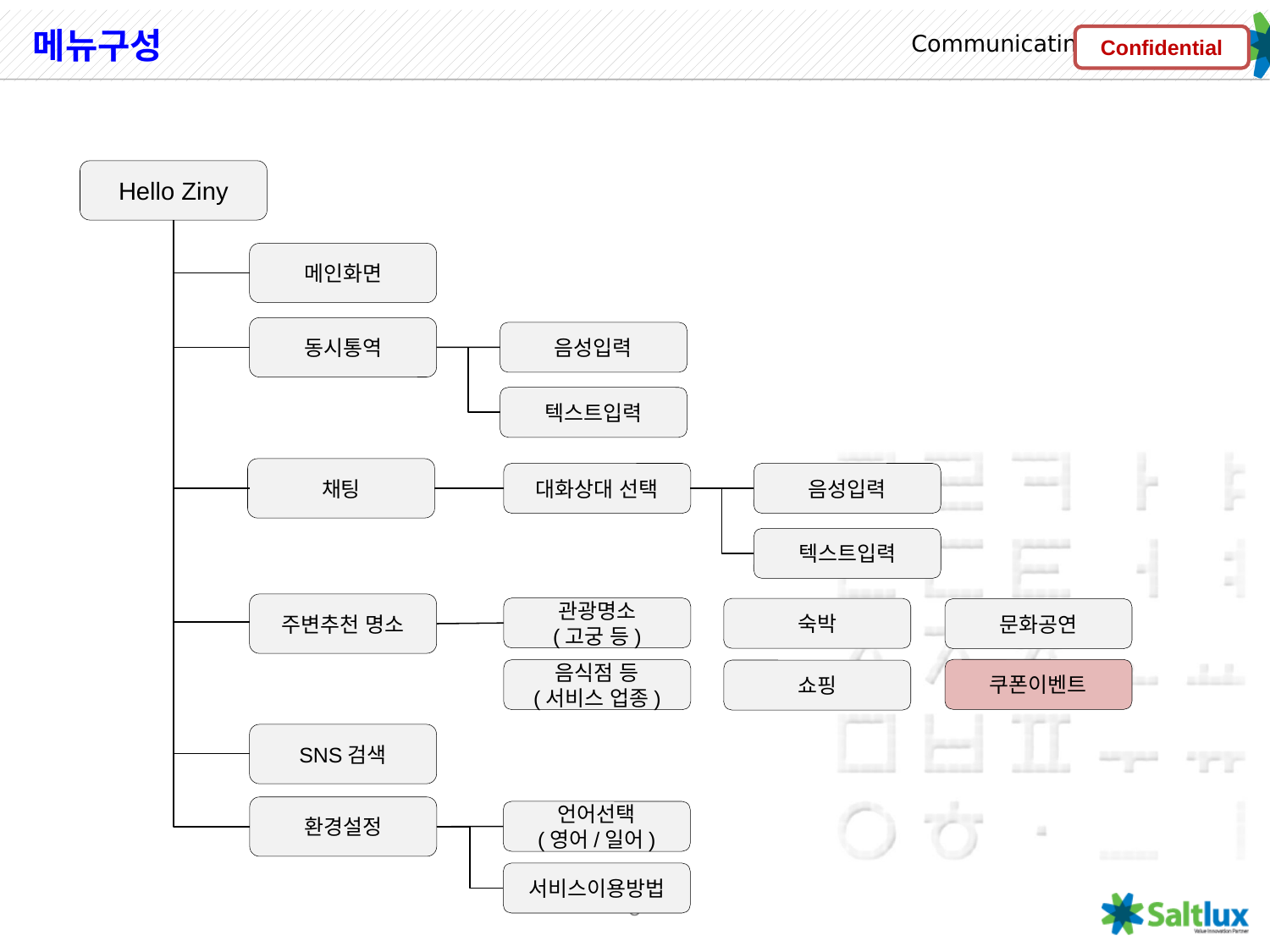

# 메뉴구성
Confidential
Hello Ziny
메인화면
동시통역
음성입력
텍스트입력
채팅
대화상대 선택
음성입력
텍스트입력
주변추천 명소
관광명소
(고궁 등)
숙박
문화공연
쿠폰이벤트
음식점 등
(서비스 업종)
쇼핑
SNS검색
환경설정
언어선택
(영어/일어)
서비스이용방법
5